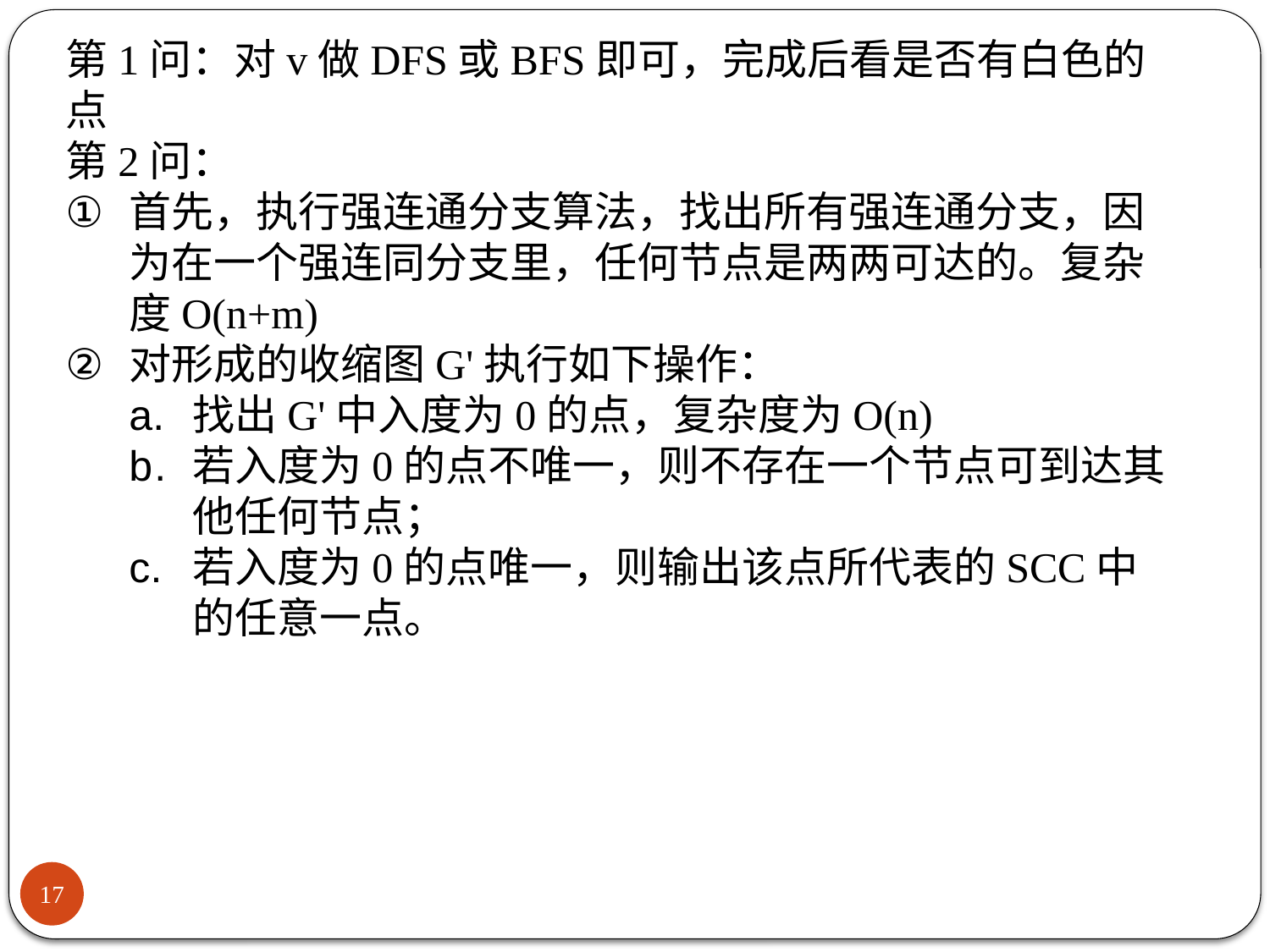

第1问：对v做DFS或BFS即可，完成后看是否有白色的点
第2问：
首先，执行强连通分支算法，找出所有强连通分支，因为在一个强连同分支里，任何节点是两两可达的。复杂度O(n+m)
对形成的收缩图G'执行如下操作：
找出G'中入度为0的点，复杂度为O(n)
若入度为0的点不唯一，则不存在一个节点可到达其他任何节点；
若入度为0的点唯一，则输出该点所代表的SCC中的任意一点。
17